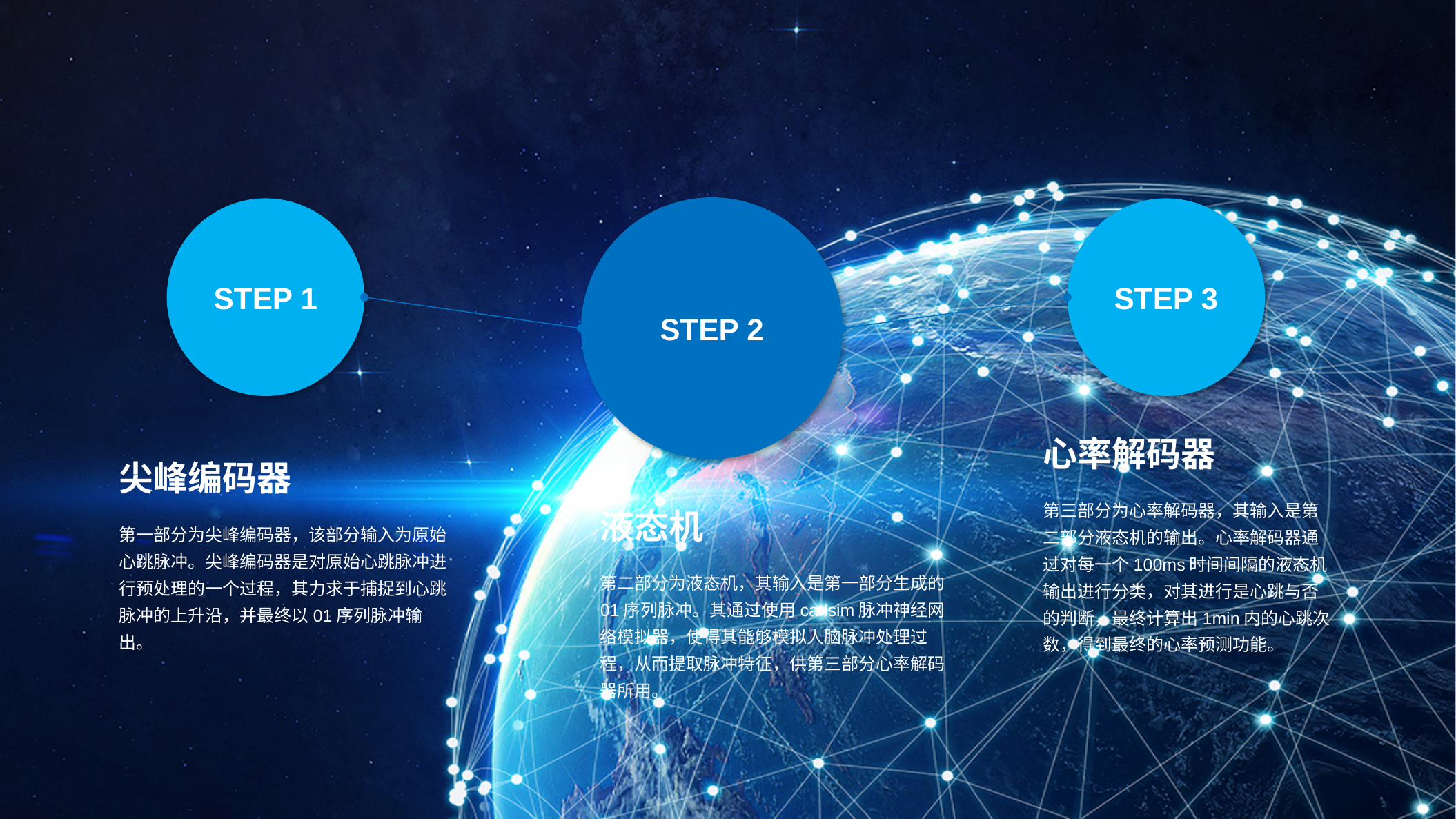

STEP 2
STEP 1
STEP 3
心率解码器
尖峰编码器
第三部分为心率解码器，其输入是第二部分液态机的输出。心率解码器通过对每一个100ms时间间隔的液态机输出进行分类，对其进行是心跳与否的判断，最终计算出1min内的心跳次数，得到最终的心率预测功能。
液态机
第一部分为尖峰编码器，该部分输入为原始心跳脉冲。尖峰编码器是对原始心跳脉冲进行预处理的一个过程，其力求于捕捉到心跳脉冲的上升沿，并最终以01序列脉冲输出。
第二部分为液态机，其输入是第一部分生成的01序列脉冲。其通过使用carlsim脉冲神经网络模拟器，使得其能够模拟人脑脉冲处理过程，从而提取脉冲特征，供第三部分心率解码器所用。